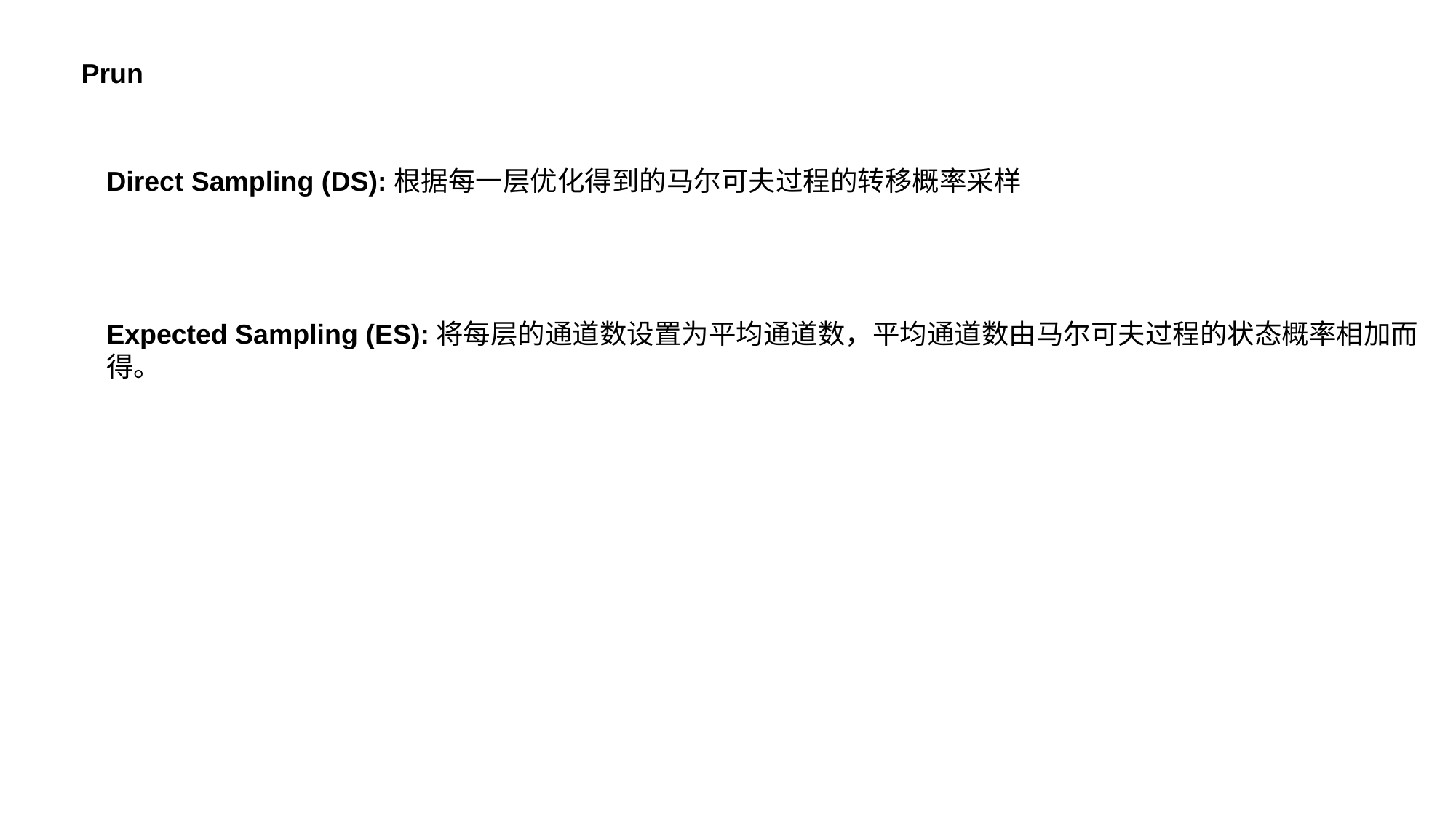

Prun
Direct Sampling (DS):根据每一层优化得到的马尔可夫过程的转移概率采样
Expected Sampling (ES):将每层的通道数设置为平均通道数，平均通道数由马尔可夫过程的状态概率相加而得。